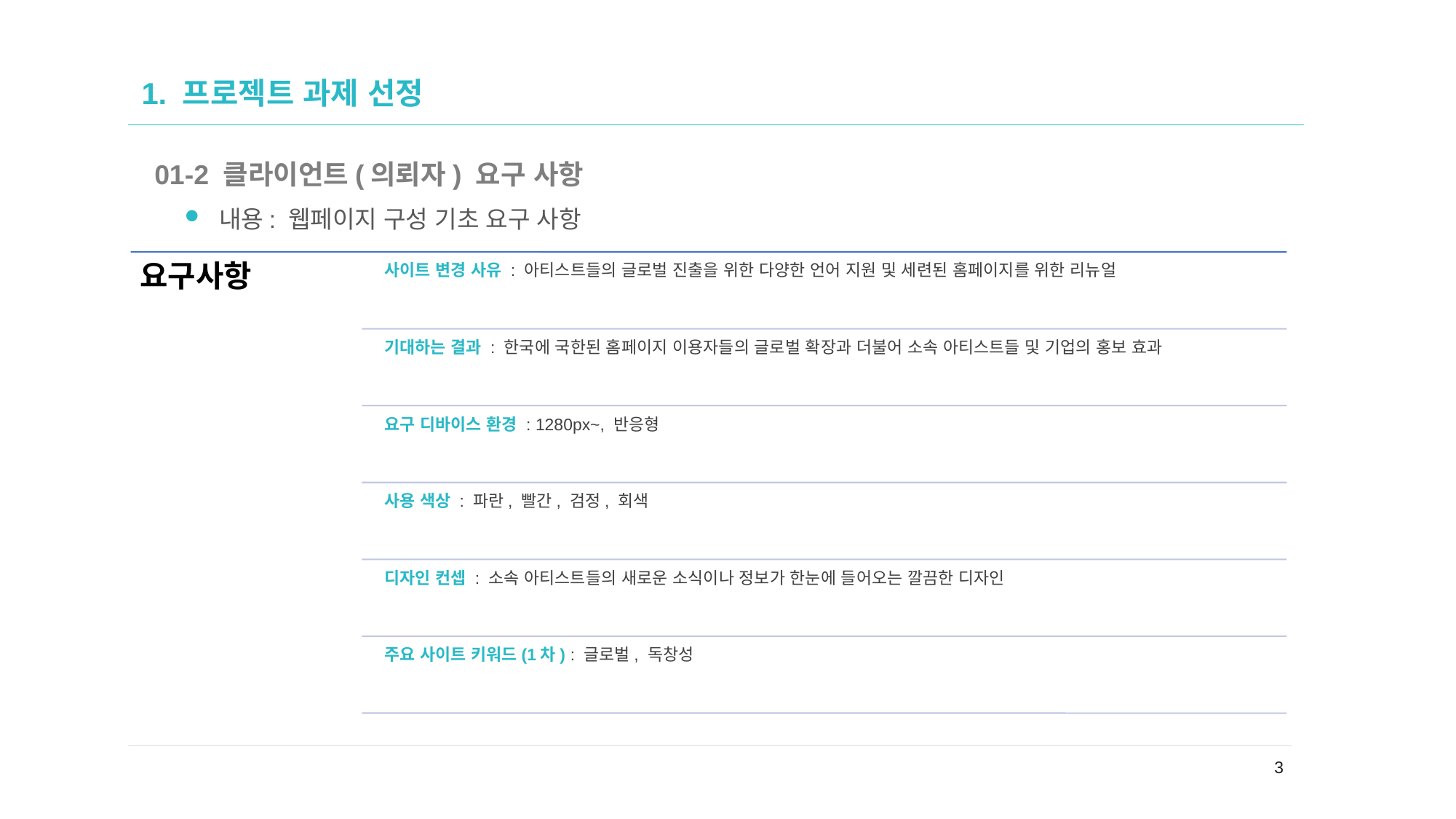

# 1. 프로젝트 과제 선정
01-2 클라이언트(의뢰자) 요구 사항
내용: 웹페이지 구성 기초 요구 사항
요구사항
사이트 변경 사유 : 아티스트들의 글로벌 진출을 위한 다양한 언어 지원 및 세련된 홈페이지를 위한 리뉴얼
기대하는 결과 : 한국에 국한된 홈페이지 이용자들의 글로벌 확장과 더불어 소속 아티스트들 및 기업의 홍보 효과
요구 디바이스 환경 : 1280px~, 반응형
사용 색상 : 파란, 빨간, 검정, 회색
디자인 컨셉 : 소속 아티스트들의 새로운 소식이나 정보가 한눈에 들어오는 깔끔한 디자인
주요 사이트 키워드(1차) : 글로벌, 독창성
3